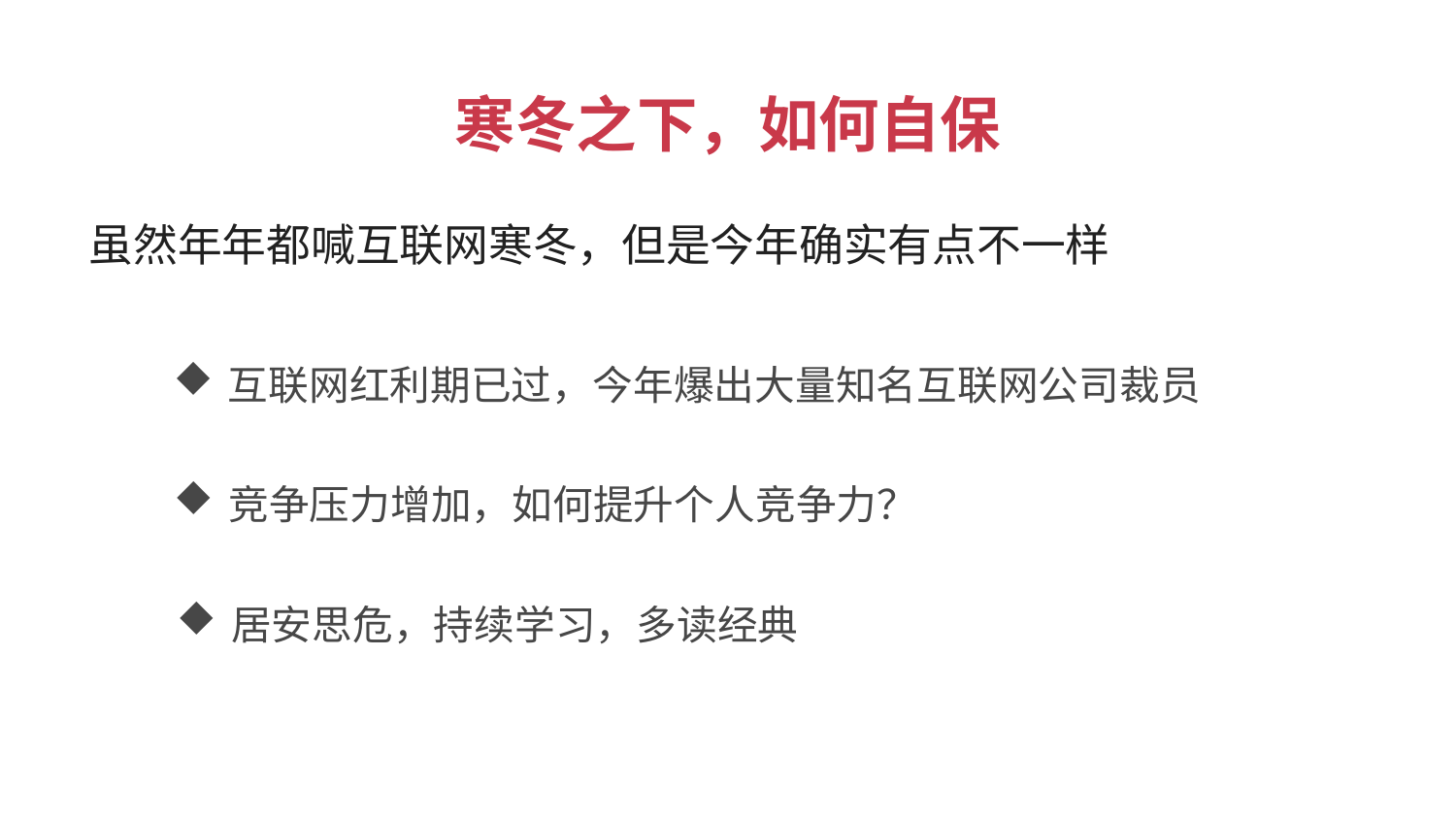

寒冬之下，如何自保
虽然年年都喊互联网寒冬，但是今年确实有点不一样
互联网红利期已过，今年爆出大量知名互联网公司裁员
竞争压力增加，如何提升个人竞争力？
居安思危，持续学习，多读经典